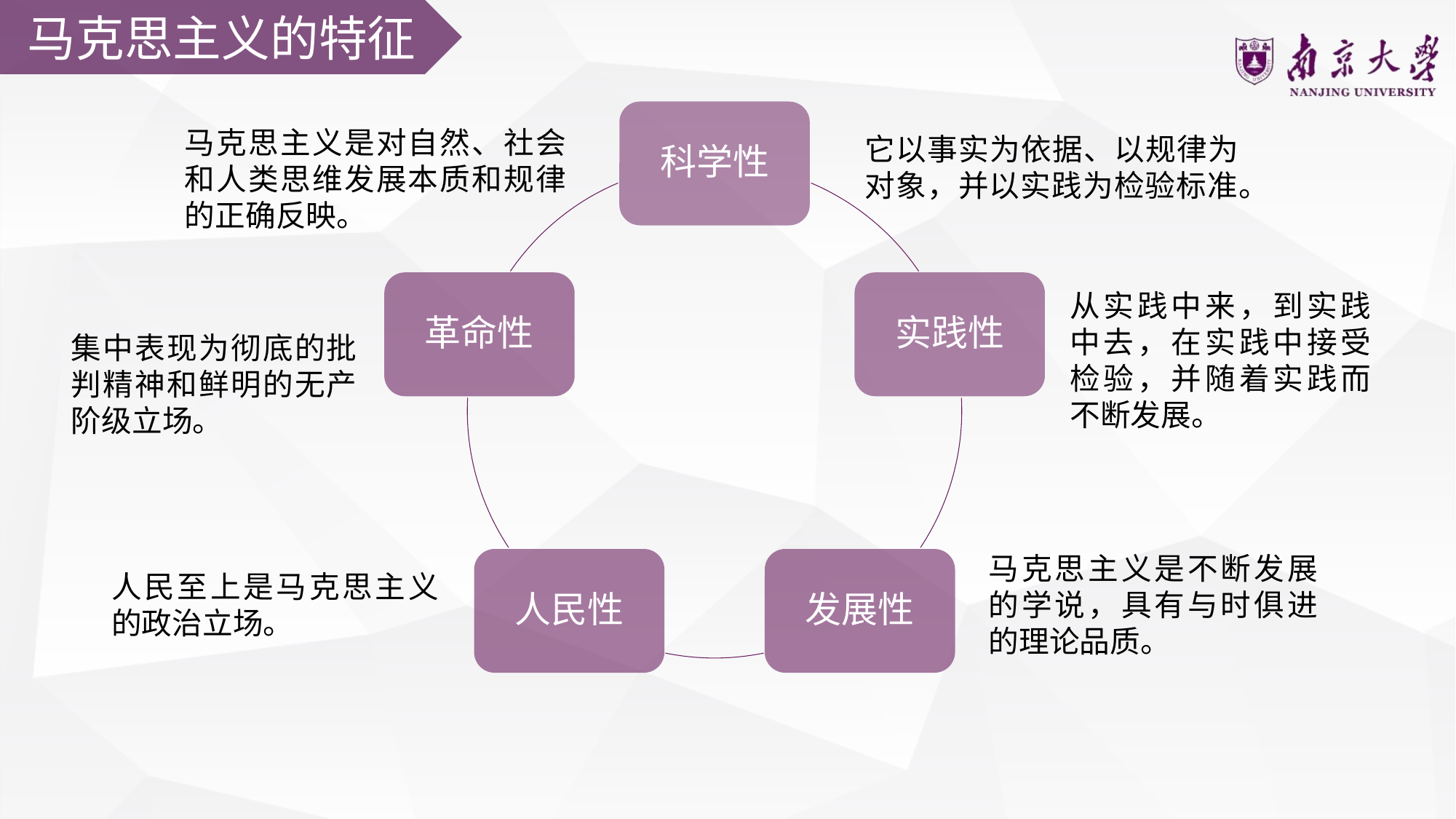

马克思主义的特征
它以事实为依据、以规律为对象，并以实践为检验标准。
马克思主义是对自然、社会和人类思维发展本质和规律的正确反映。
科学性
实践性
发展性
人民性
革命性
从实践中来，到实践中去，在实践中接受检验，并随着实践而不断发展。
集中表现为彻底的批判精神和鲜明的无产阶级立场。
人民至上是马克思主义的政治立场。
马克思主义是不断发展的学说，具有与时俱进的理论品质。